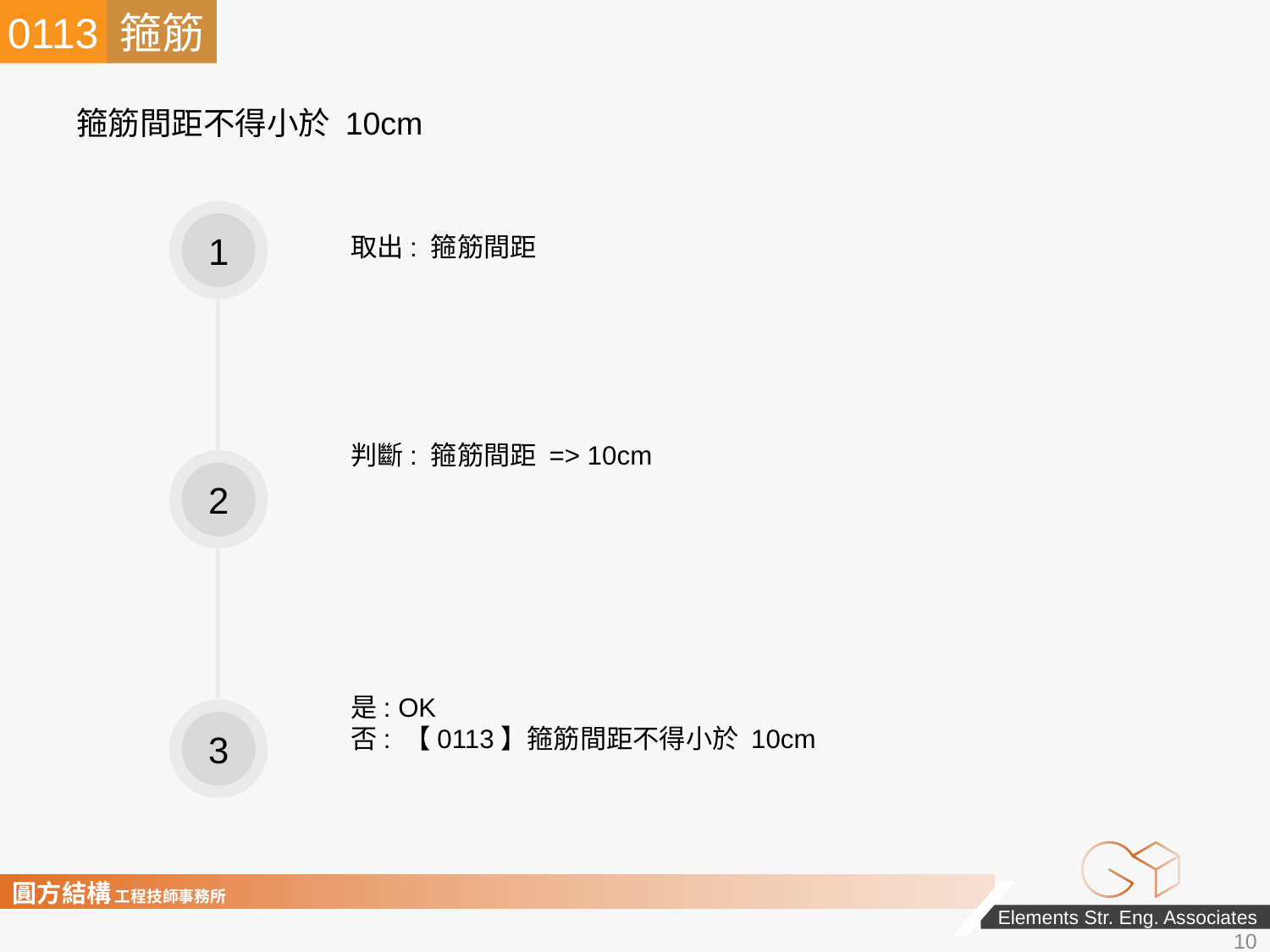

0113
箍筋
箍筋間距不得小於 10cm
1

取出: 箍筋間距
判斷: 箍筋間距 => 10cm
2

是: OK
否: 【0113】箍筋間距不得小於 10cm
3

10